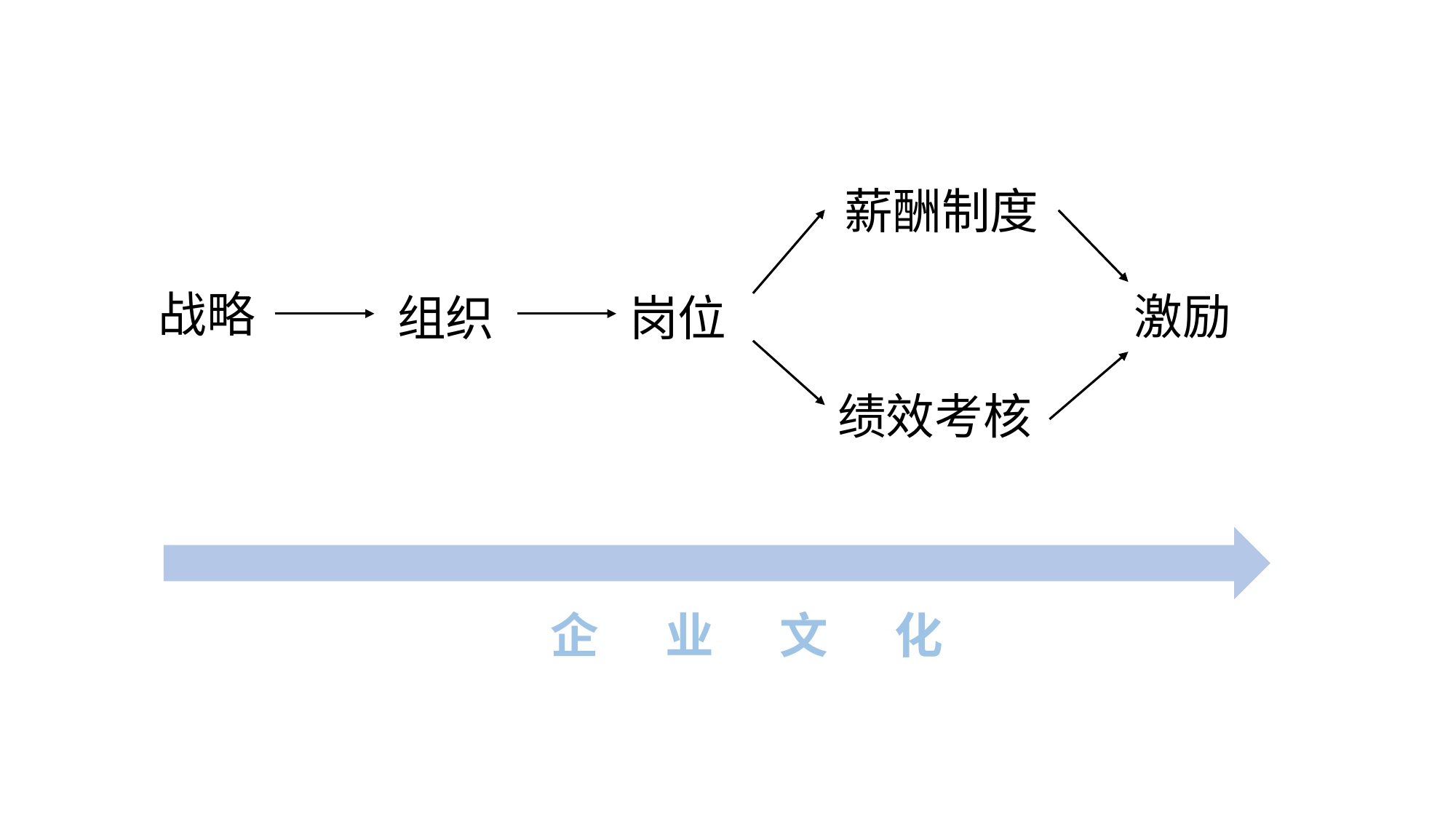

薪酬制度
战略
激励
组织
岗位
绩效考核

企      业      文      化